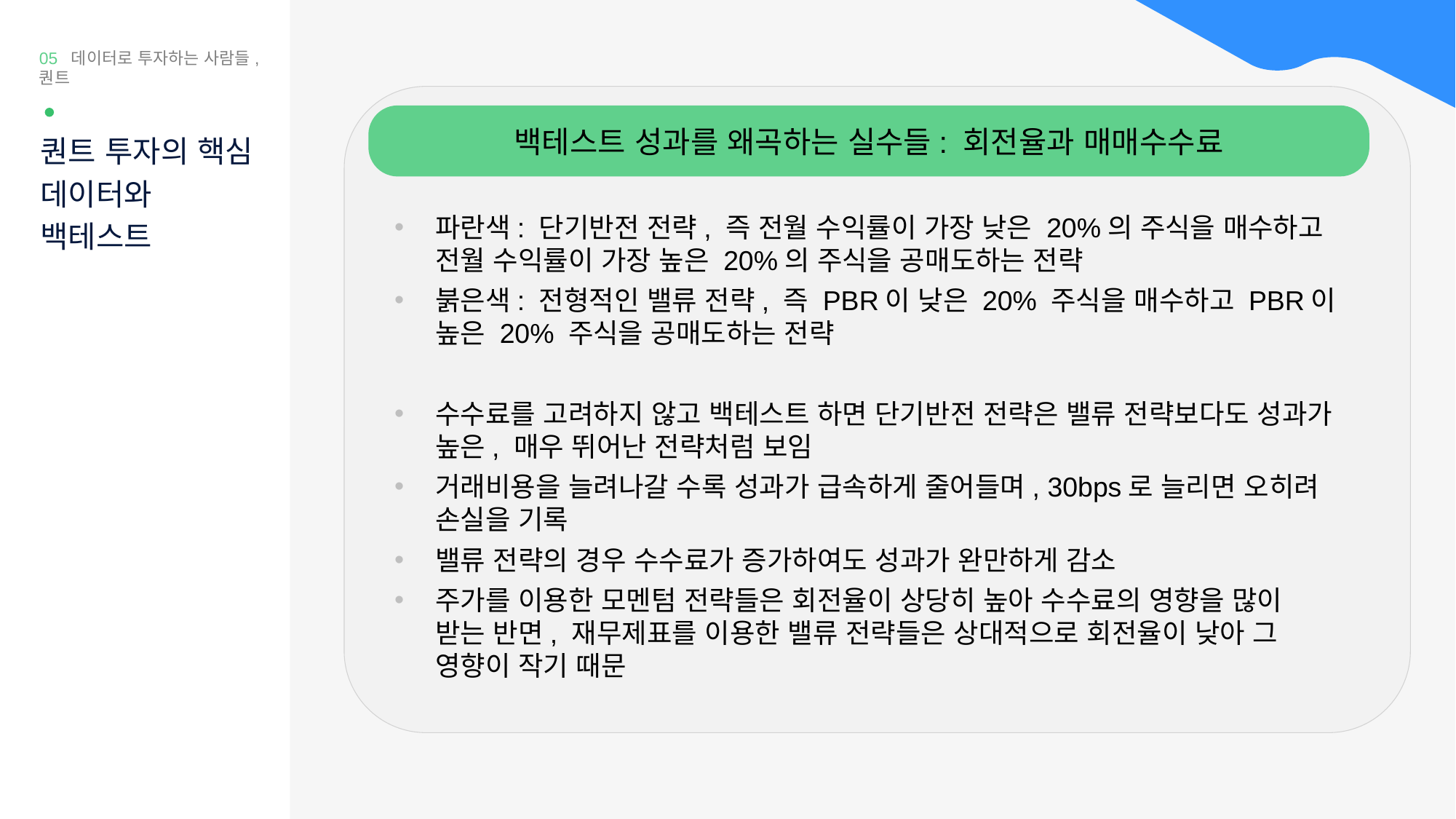

05  데이터로 투자하는 사람들, 퀀트

백테스트 성과를 왜곡하는 실수들: 회전율과 매매수수료

퀀트 투자의 핵심
데이터와
백테스트
파란색: 단기반전 전략, 즉 전월 수익률이 가장 낮은 20%의 주식을 매수하고 전월 수익률이 가장 높은 20%의 주식을 공매도하는 전략
붉은색: 전형적인 밸류 전략, 즉 PBR이 낮은 20% 주식을 매수하고 PBR이 높은 20% 주식을 공매도하는 전략

수수료를 고려하지 않고 백테스트 하면 단기반전 전략은 밸류 전략보다도 성과가 높은, 매우 뛰어난 전략처럼 보임
거래비용을 늘려나갈 수록 성과가 급속하게 줄어들며, 30bps로 늘리면 오히려 손실을 기록
밸류 전략의 경우 수수료가 증가하여도 성과가 완만하게 감소
주가를 이용한 모멘텀 전략들은 회전율이 상당히 높아 수수료의 영향을 많이 받는 반면, 재무제표를 이용한 밸류 전략들은 상대적으로 회전율이 낮아 그 영향이 작기 때문